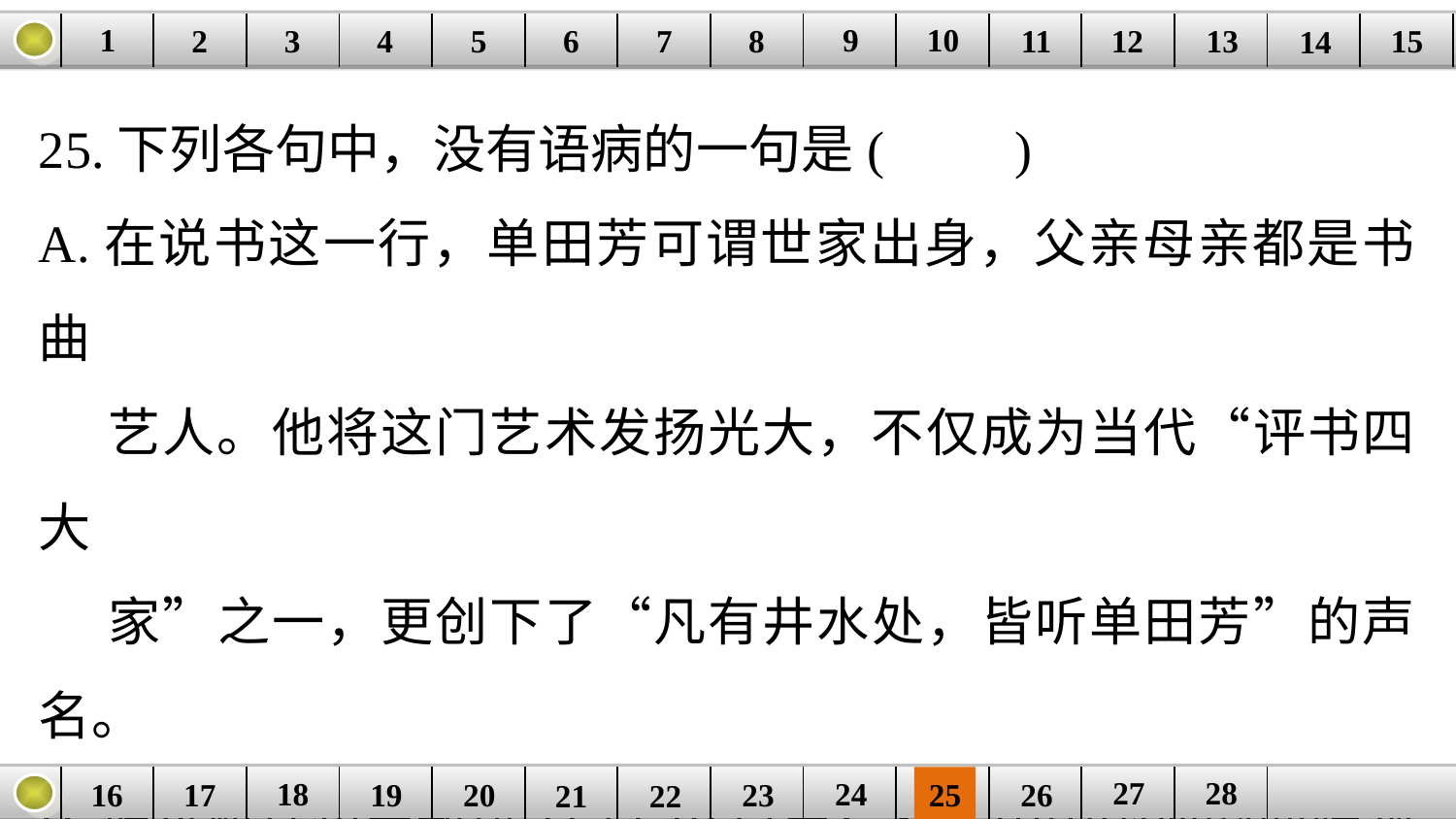

9
10
1
3
4
5
6
8
11
2
12
15
|  |  |  |  |  |  |  |  |  |  |  |  |  |  |  |
| --- | --- | --- | --- | --- | --- | --- | --- | --- | --- | --- | --- | --- | --- | --- |
7
13
14

25.下列各句中，没有语病的一句是(　　)
A.在说书这一行，单田芳可谓世家出身，父亲母亲都是书曲
    艺人。他将这门艺术发扬光大，不仅成为当代“评书四大
    家”之一，更创下了“凡有井水处，皆听单田芳”的声名。
B.据法新社布里斯班11月16日电，对于南中国海的岛礁领属
    争端问题，奥巴马再次否认美国没有有意遏制中国的崛起，
    但强调中国应当成为世界舞台上负责任的大国。

27
28
18
24
16
25
26
|  |  |  |  |  |  |  |  |  |  |  |  |  |
| --- | --- | --- | --- | --- | --- | --- | --- | --- | --- | --- | --- | --- |
23
17
19
20
21
22